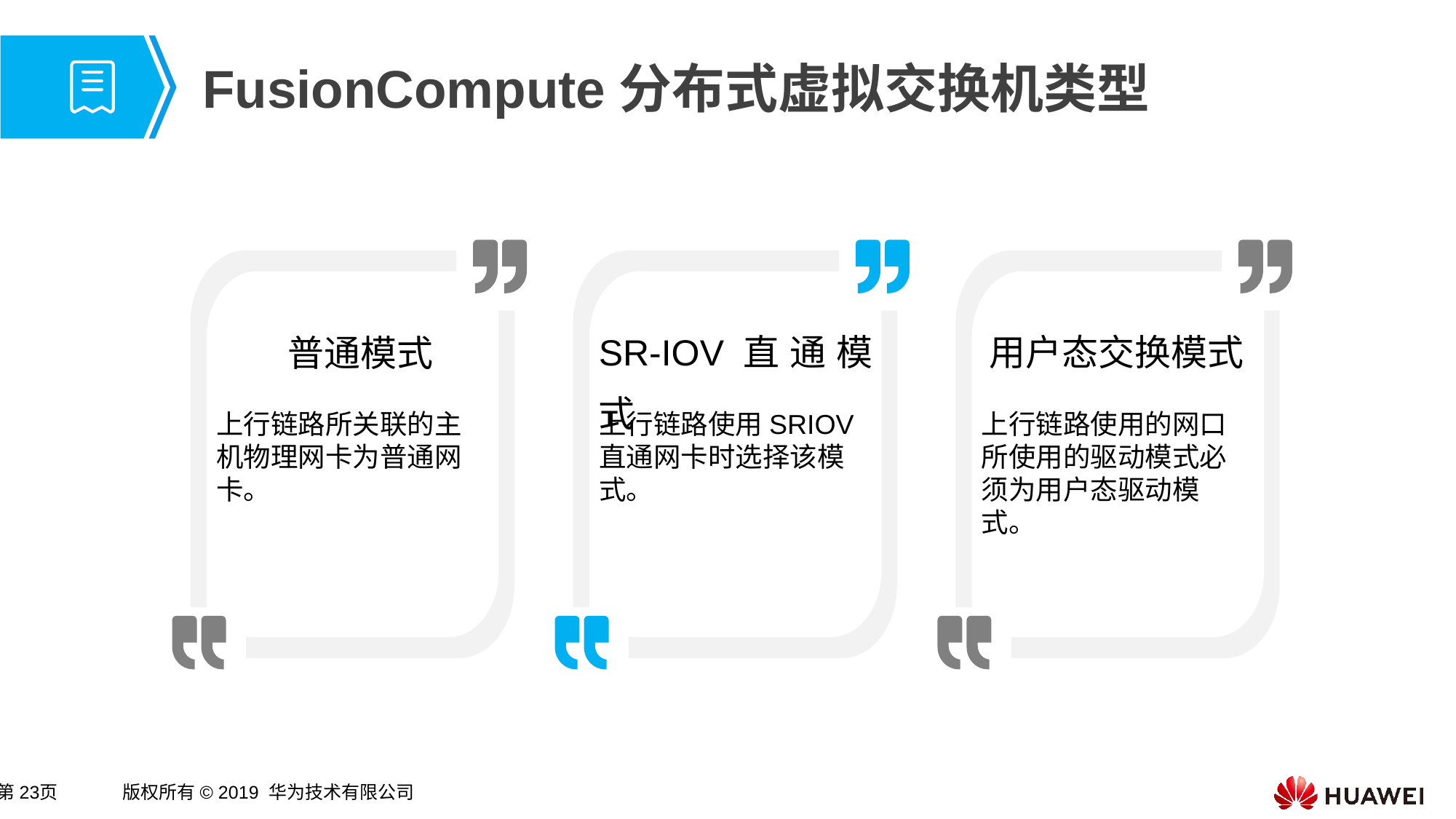

# FusionCompute分布式虚拟交换机类型

SR-IOV直通模式
用户态交换模式
普通模式

上行链路所关联的主机物理网卡为普通网卡。
上行链路使用SRIOV直通网卡时选择该模式。
上行链路使用的网口所使用的驱动模式必须为用户态驱动模式。